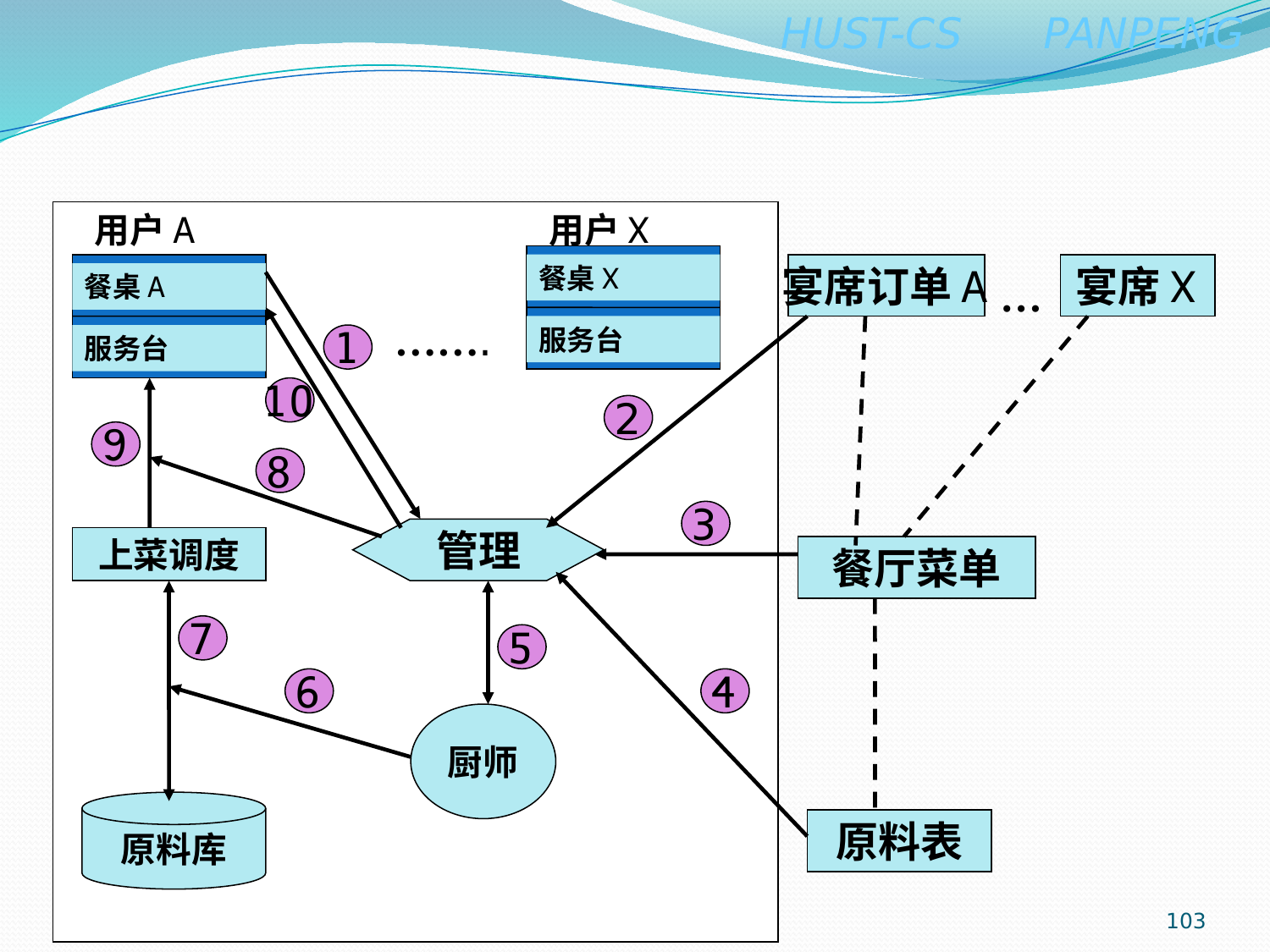

用户A

餐桌A
服务台
用户X

餐桌X
服务台
宴席订单A
宴席X
…

…….

1

10
2
9
8

3
管理
上菜调度
餐厅菜单

7
5
6
4

厨师
原料库
原料表
103